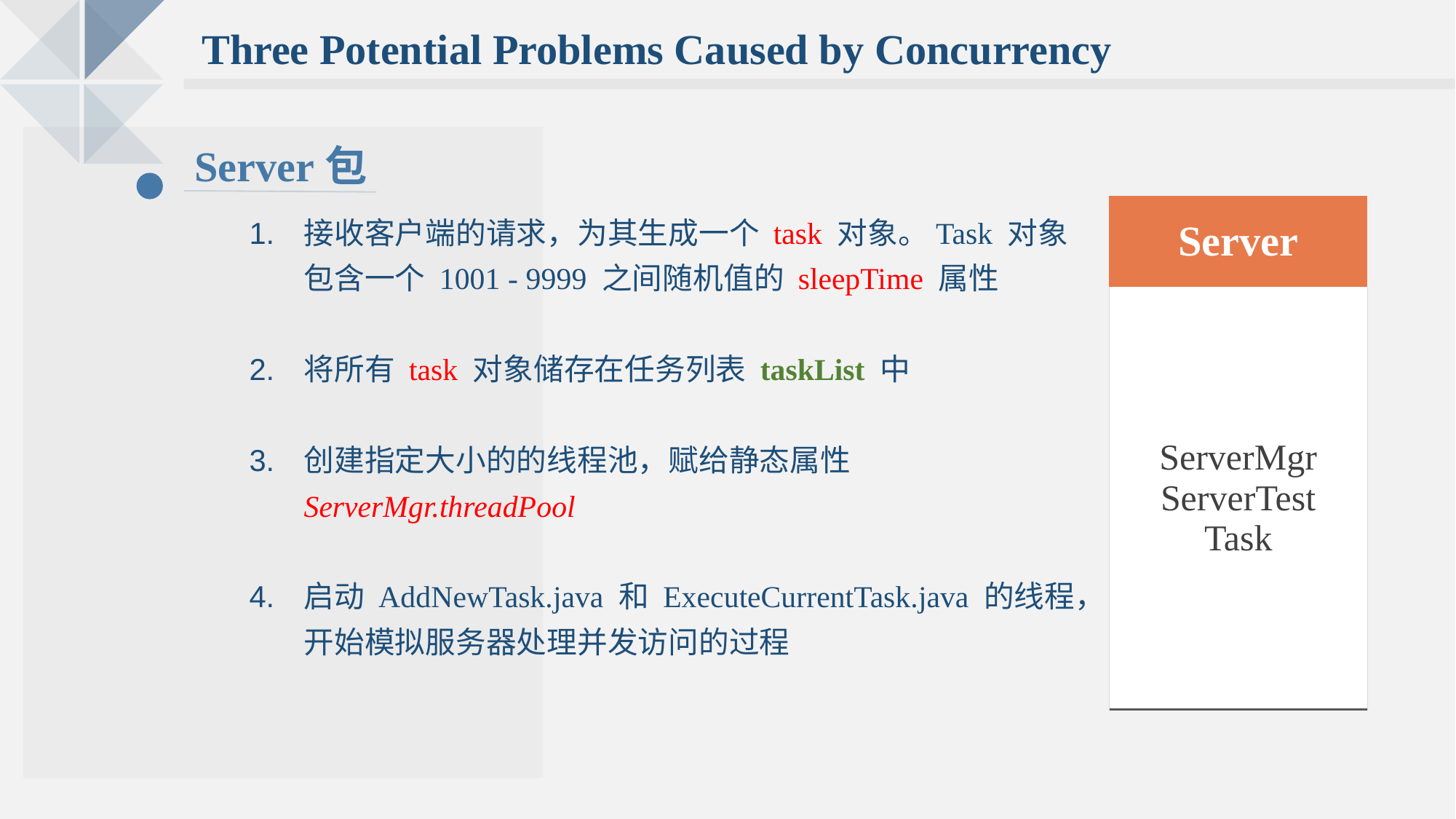

Three Potential Problems Caused by Concurrency

Server包

接收客户端的请求，为其生成一个 task 对象。Task 对象包含一个 1001 - 9999 之间随机值的 sleepTime 属性

将所有 task 对象储存在任务列表 taskList 中

创建指定大小的的线程池，赋给静态属性 ServerMgr.threadPool

启动 AddNewTask.java 和 ExecuteCurrentTask.java 的线程，开始模拟服务器处理并发访问的过程

| Server |
| --- |
| ServerMgr ServerTest Task |